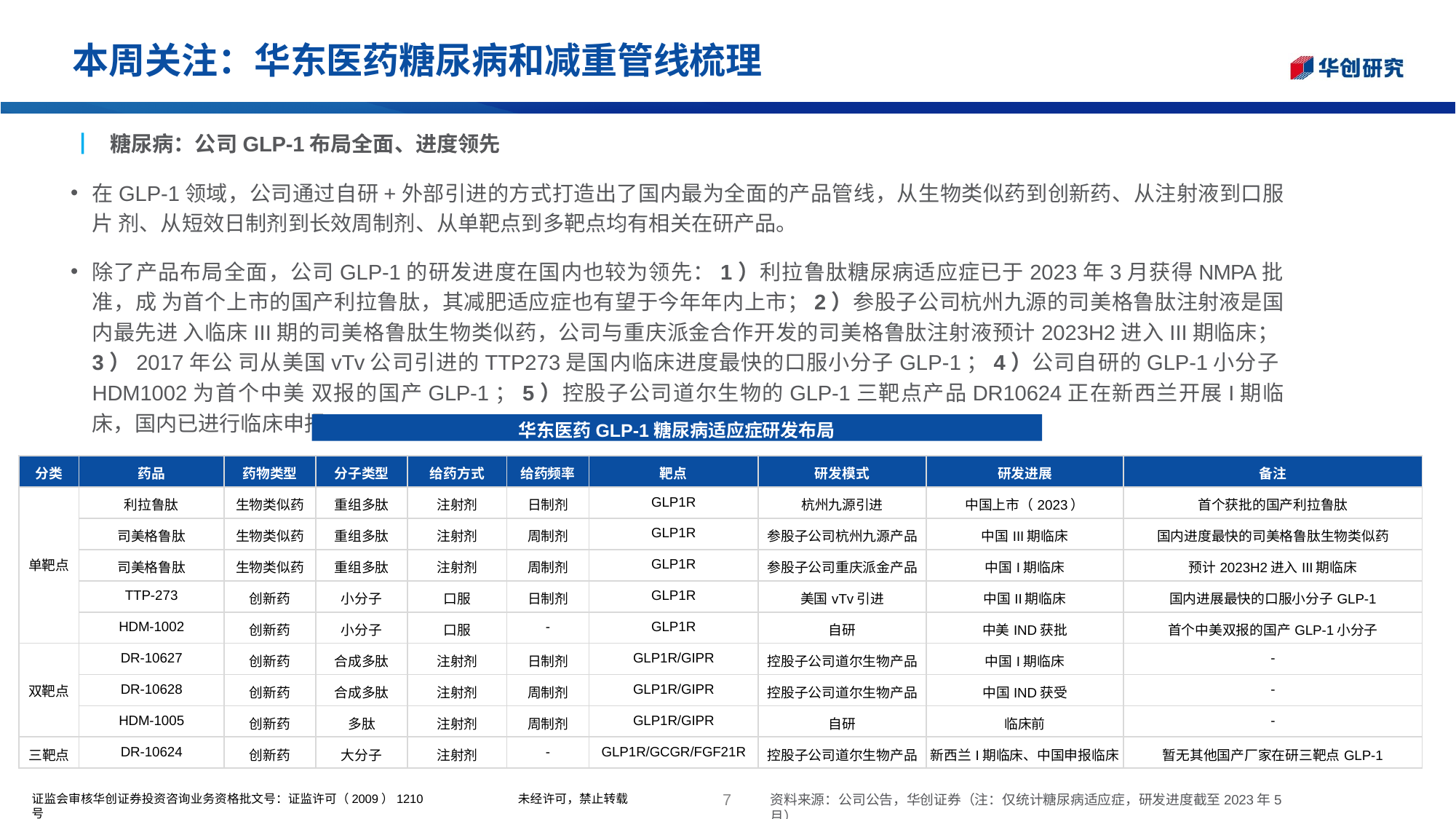

# 本周关注：华东医药糖尿病和减重管线梳理
┃	糖尿病：公司GLP-1布局全面、进度领先
在GLP-1领域，公司通过自研+外部引进的方式打造出了国内最为全面的产品管线，从生物类似药到创新药、从注射液到口服片 剂、从短效日制剂到长效周制剂、从单靶点到多靶点均有相关在研产品。
除了产品布局全面，公司GLP-1的研发进度在国内也较为领先：1）利拉鲁肽糖尿病适应症已于2023年3月获得NMPA批准，成 为首个上市的国产利拉鲁肽，其减肥适应症也有望于今年年内上市；2）参股子公司杭州九源的司美格鲁肽注射液是国内最先进 入临床III期的司美格鲁肽生物类似药，公司与重庆派金合作开发的司美格鲁肽注射液预计2023H2进入III期临床；3）2017年公 司从美国vTv公司引进的TTP273是国内临床进度最快的口服小分子GLP-1；4）公司自研的GLP-1小分子HDM1002为首个中美 双报的国产GLP-1；5）控股子公司道尔生物的GLP-1三靶点产品DR10624正在新西兰开展I期临床，国内已进行临床申报。
华东医药GLP-1糖尿病适应症研发布局
| 分类 | 药品 | 药物类型 | 分子类型 | 给药方式 | 给药频率 | 靶点 | 研发模式 | 研发进展 | 备注 |
| --- | --- | --- | --- | --- | --- | --- | --- | --- | --- |
| 单靶点 | 利拉鲁肽 | 生物类似药 | 重组多肽 | 注射剂 | 日制剂 | GLP1R | 杭州九源引进 | 中国上市（2023） | 首个获批的国产利拉鲁肽 |
|  | 司美格鲁肽 | 生物类似药 | 重组多肽 | 注射剂 | 周制剂 | GLP1R | 参股子公司杭州九源产品 | 中国III期临床 | 国内进度最快的司美格鲁肽生物类似药 |
|  | 司美格鲁肽 | 生物类似药 | 重组多肽 | 注射剂 | 周制剂 | GLP1R | 参股子公司重庆派金产品 | 中国I期临床 | 预计2023H2进入III期临床 |
|  | TTP-273 | 创新药 | 小分子 | 口服 | 日制剂 | GLP1R | 美国vTv引进 | 中国II期临床 | 国内进展最快的口服小分子GLP-1 |
|  | HDM-1002 | 创新药 | 小分子 | 口服 | - | GLP1R | 自研 | 中美IND获批 | 首个中美双报的国产GLP-1小分子 |
| 双靶点 | DR-10627 | 创新药 | 合成多肽 | 注射剂 | 日制剂 | GLP1R/GIPR | 控股子公司道尔生物产品 | 中国I期临床 | - |
|  | DR-10628 | 创新药 | 合成多肽 | 注射剂 | 周制剂 | GLP1R/GIPR | 控股子公司道尔生物产品 | 中国IND获受 | - |
|  | HDM-1005 | 创新药 | 多肽 | 注射剂 | 周制剂 | GLP1R/GIPR | 自研 | 临床前 | - |
| 三靶点 | DR-10624 | 创新药 | 大分子 | 注射剂 | - | GLP1R/GCGR/FGF21R | 控股子公司道尔生物产品 | 新西兰I期临床、中国申报临床 | 暂无其他国产厂家在研三靶点GLP-1 |
7
资料来源：公司公告，华创证券（注：仅统计糖尿病适应症，研发进度截至2023年5月）
证监会审核华创证券投资咨询业务资格批文号：证监许可（2009）1210 号
未经许可，禁止转载